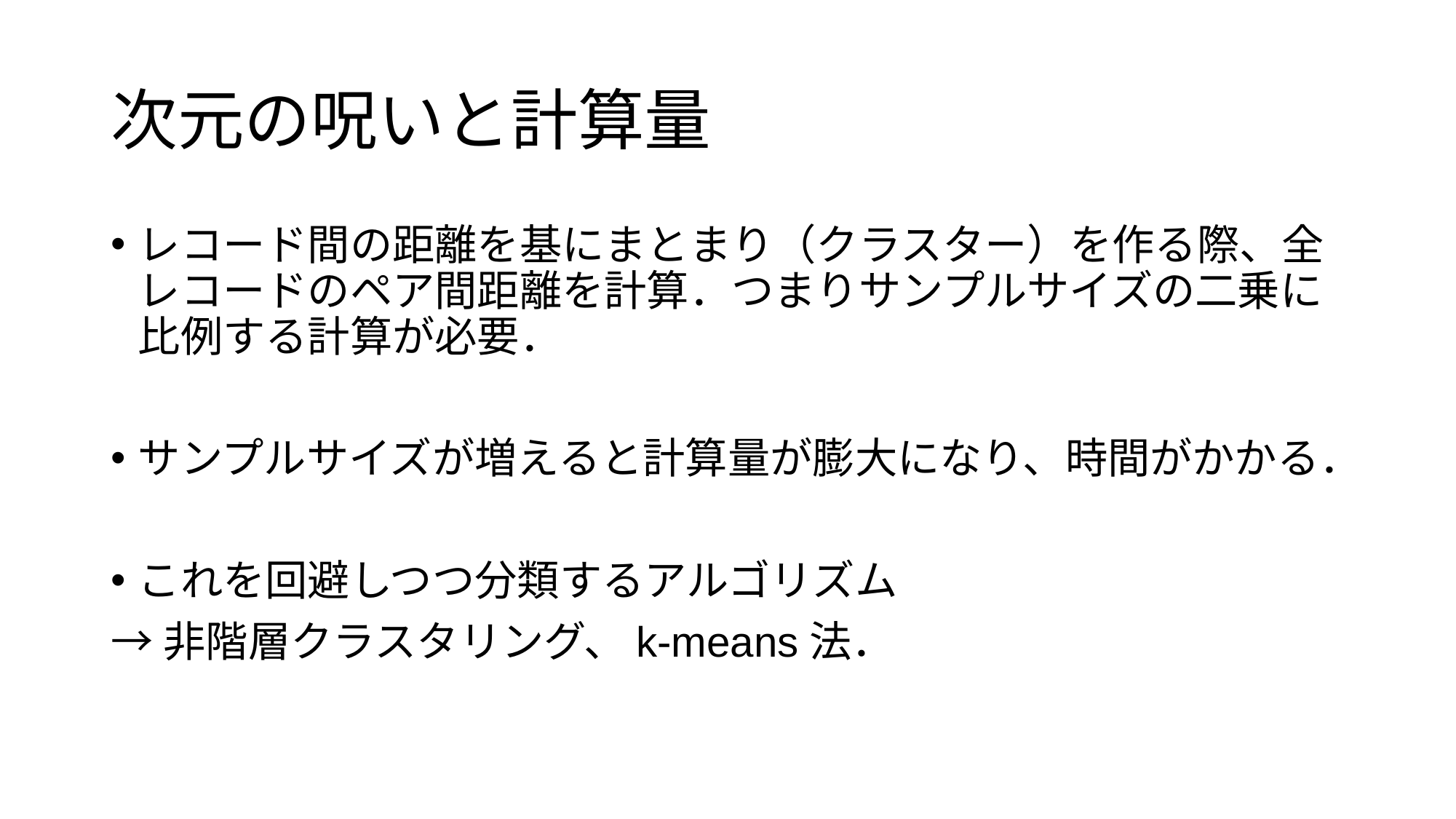

# 次元の呪いと計算量
レコード間の距離を基にまとまり（クラスター）を作る際、全レコードのペア間距離を計算．つまりサンプルサイズの二乗に比例する計算が必要．

サンプルサイズが増えると計算量が膨大になり、時間がかかる．

これを回避しつつ分類するアルゴリズム
→非階層クラスタリング、k-means法．